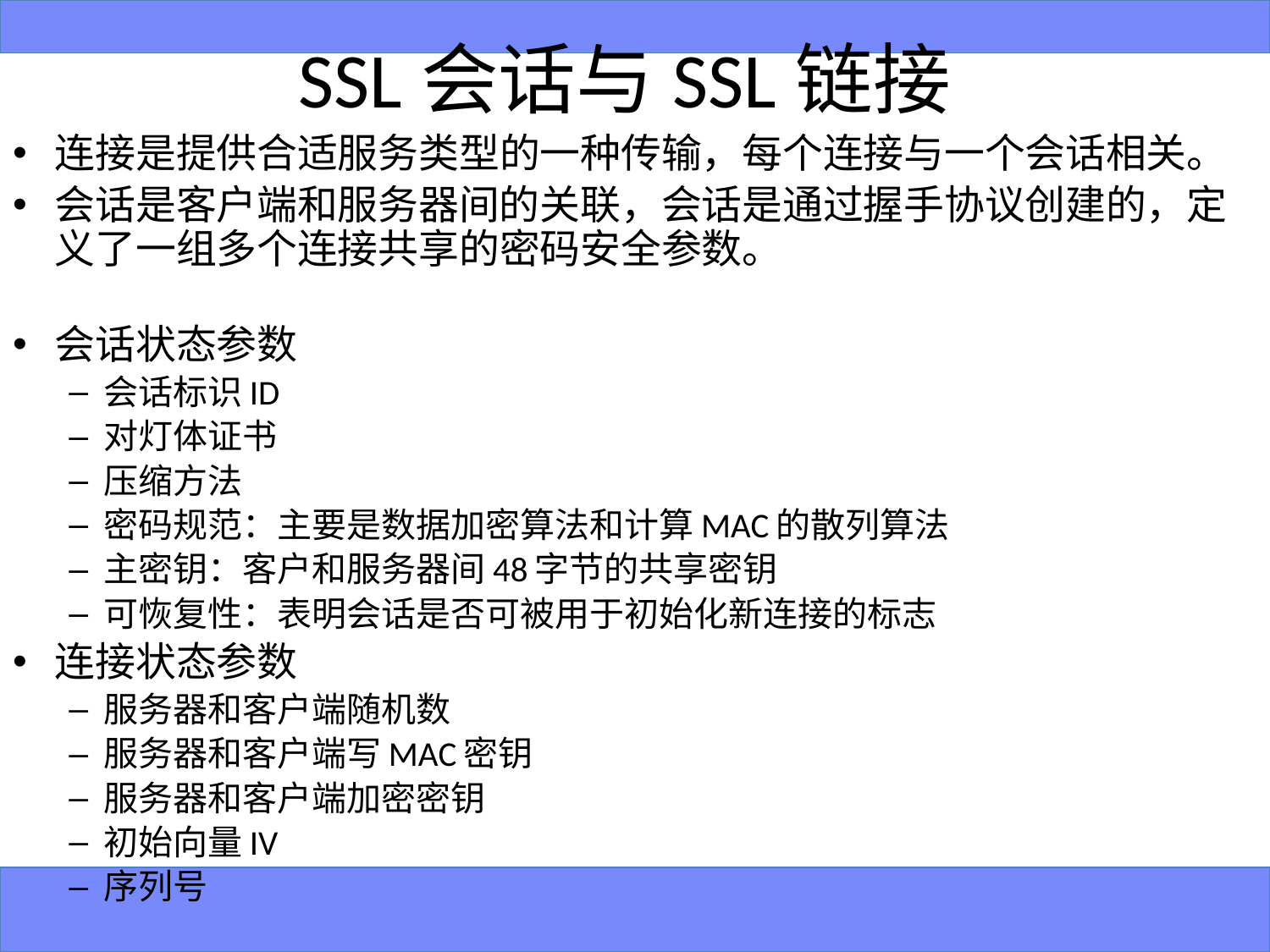

# SSL会话与SSL链接
连接是提供合适服务类型的一种传输，每个连接与一个会话相关。
会话是客户端和服务器间的关联，会话是通过握手协议创建的，定义了一组多个连接共享的密码安全参数。

会话状态参数
会话标识ID
对灯体证书
压缩方法
密码规范：主要是数据加密算法和计算MAC的散列算法
主密钥：客户和服务器间48字节的共享密钥
可恢复性：表明会话是否可被用于初始化新连接的标志
连接状态参数
服务器和客户端随机数
服务器和客户端写MAC密钥
服务器和客户端加密密钥
初始向量IV
序列号